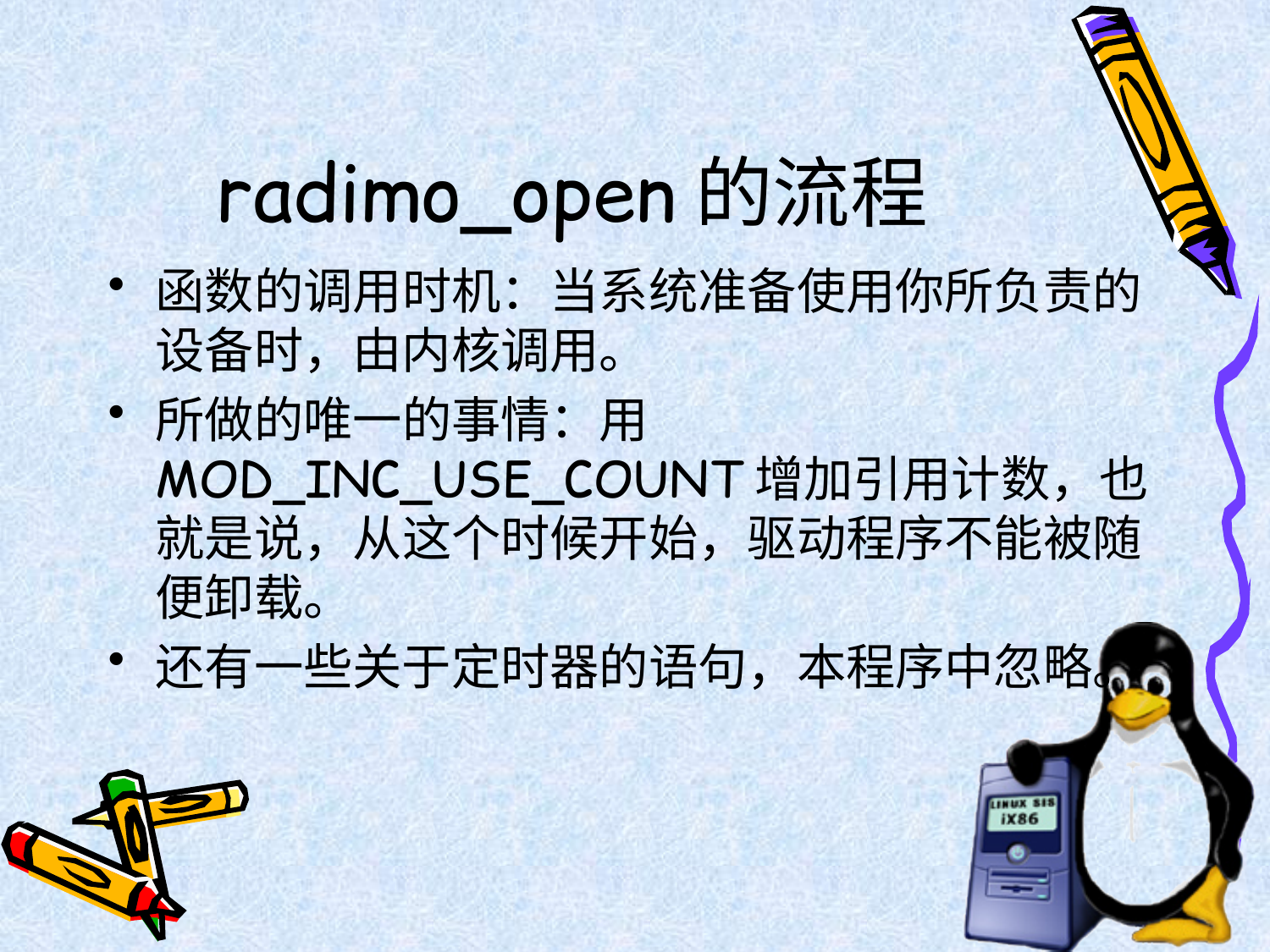

# radimo_open的流程
函数的调用时机：当系统准备使用你所负责的设备时，由内核调用。
所做的唯一的事情：用MOD_INC_USE_COUNT增加引用计数，也就是说，从这个时候开始，驱动程序不能被随便卸载。
还有一些关于定时器的语句，本程序中忽略。